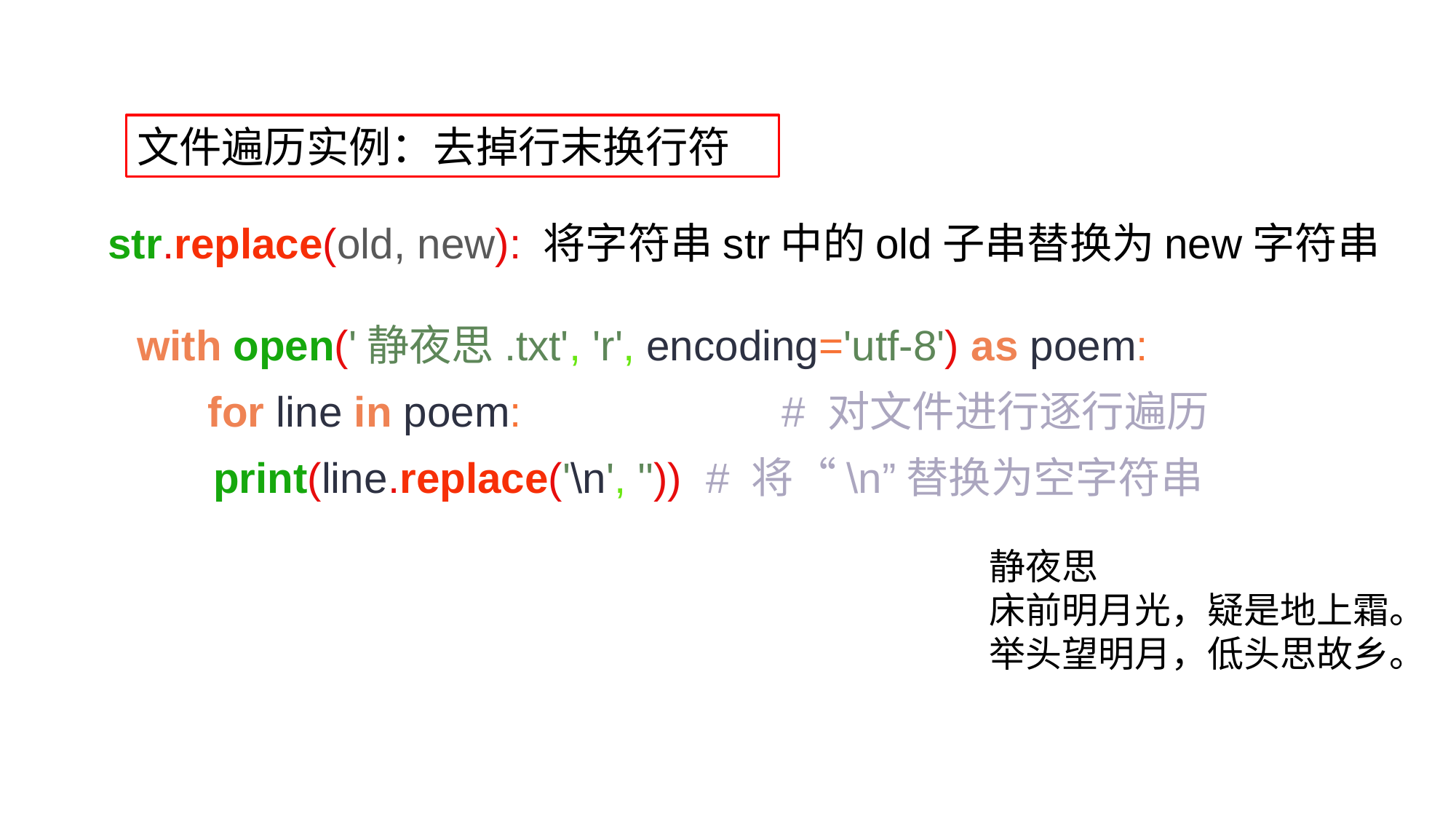

文件遍历实例：去掉行末换行符
str.replace(old, new): 将字符串str中的old子串替换为new字符串
with open('静夜思.txt', 'r', encoding='utf-8') as poem:
      for line in poem:                      # 对文件进行逐行遍历
       print(line.replace('\n', ''))  # 将“\n”替换为空字符串
静夜思
床前明月光，疑是地上霜。
举头望明月，低头思故乡。